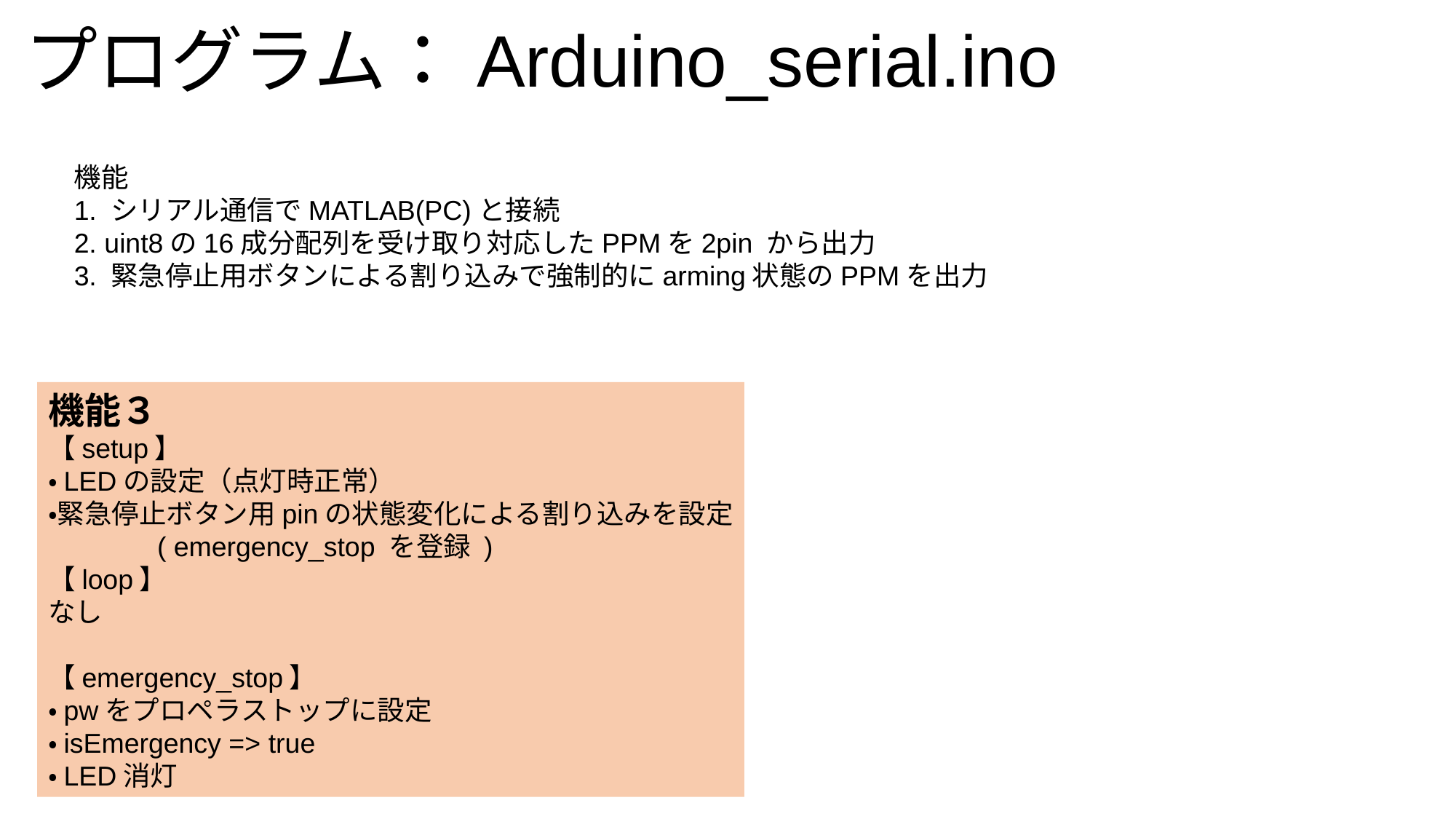

プログラム：Arduino_serial.ino
機能
1. シリアル通信でMATLAB(PC)と接続
2. uint8の16成分配列を受け取り対応したPPMを2pin から出力
3. 緊急停止用ボタンによる割り込みで強制的にarming状態のPPMを出力
機能３
【setup】
・LEDの設定（点灯時正常）
・緊急停止ボタン用pinの状態変化による割り込みを設定
	( emergency_stop を登録 )
【loop】
なし

【emergency_stop】
・pwをプロペラストップに設定
・isEmergency => true
・LED消灯